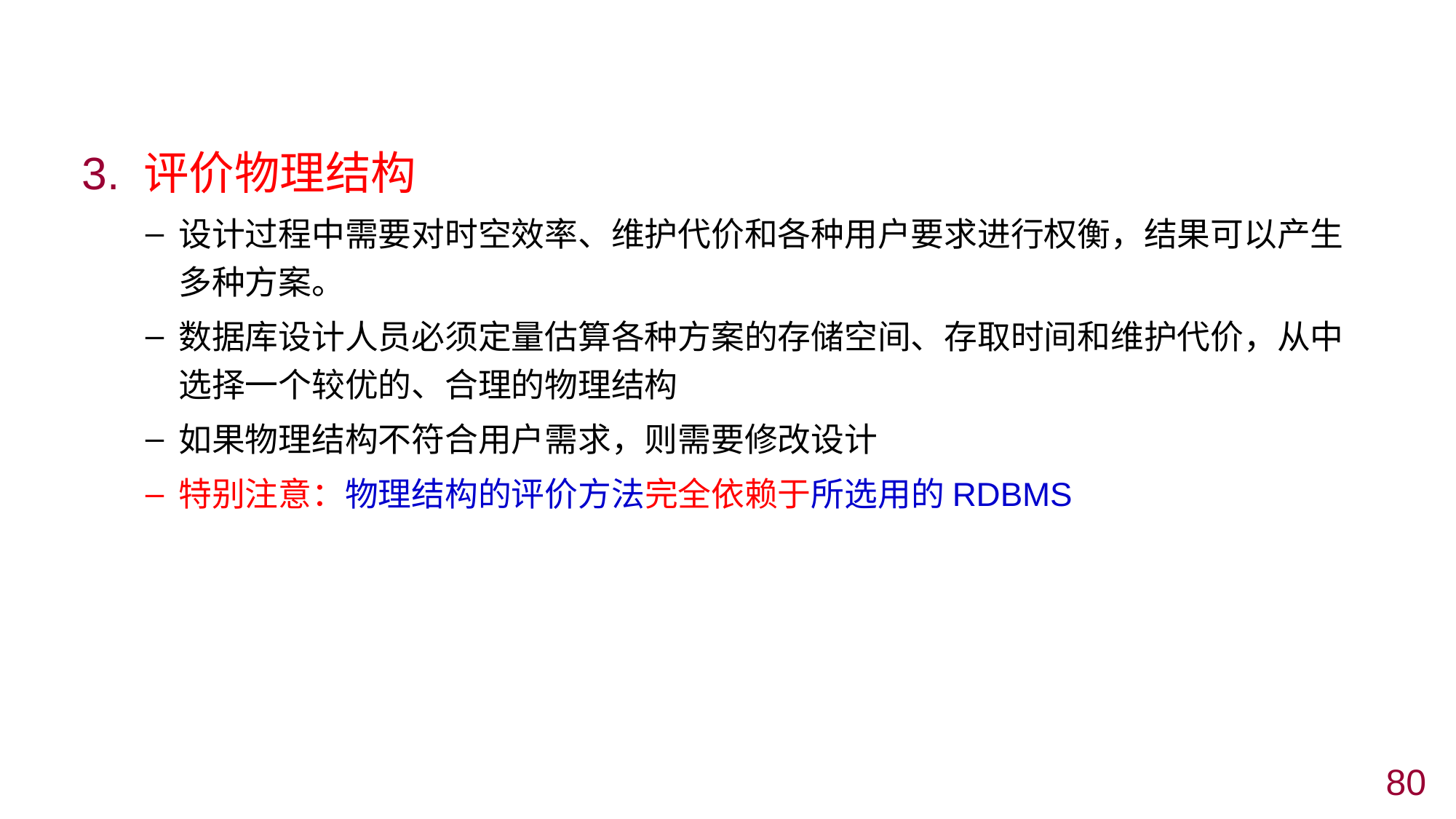

#
评价物理结构
设计过程中需要对时空效率、维护代价和各种用户要求进行权衡，结果可以产生多种方案。
数据库设计人员必须定量估算各种方案的存储空间、存取时间和维护代价，从中选择一个较优的、合理的物理结构
如果物理结构不符合用户需求，则需要修改设计
特别注意：物理结构的评价方法完全依赖于所选用的RDBMS

80